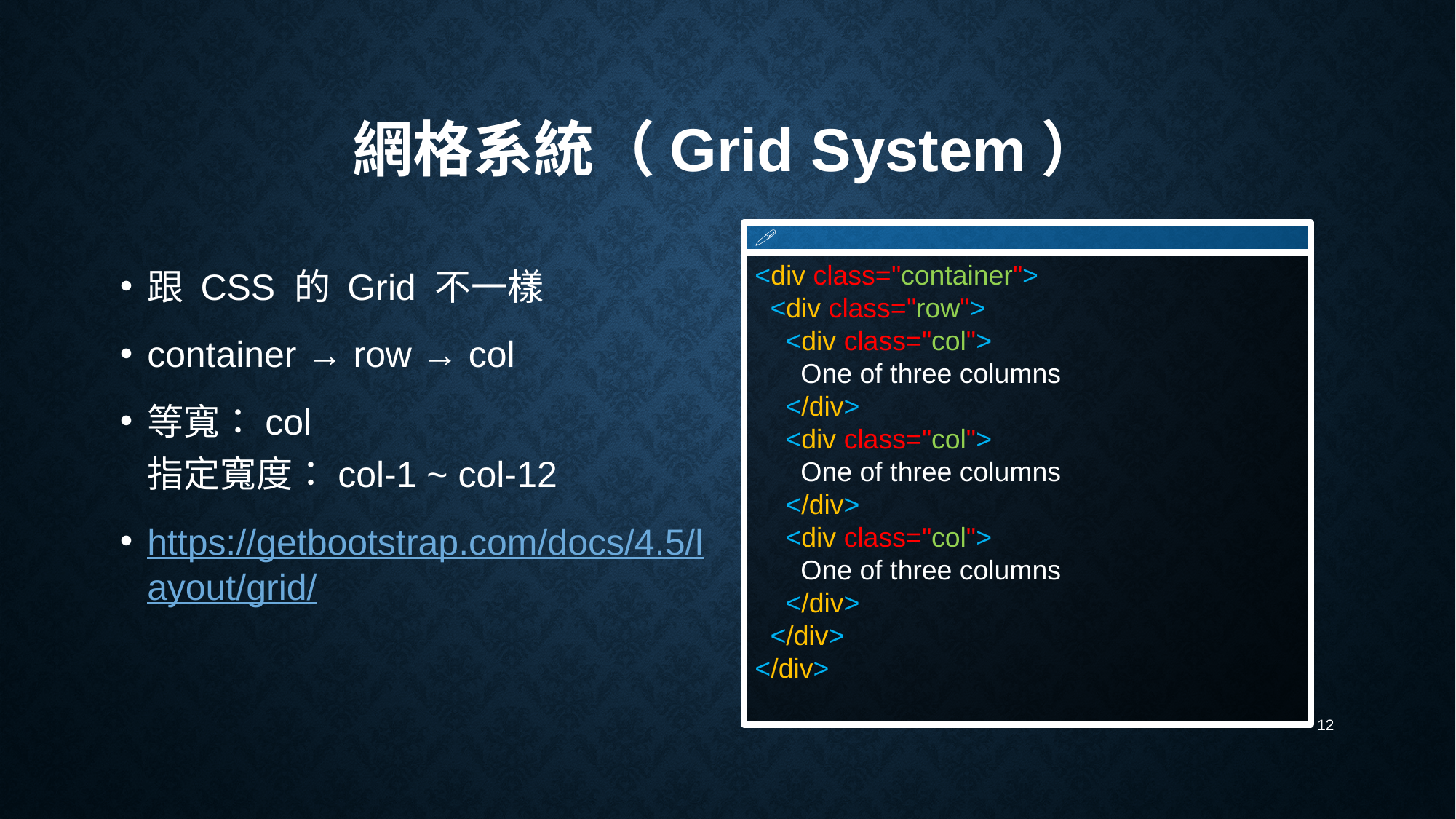

# 網格系統（Grid System）
🖊
<div class="container">
  <div class="row">
    <div class="col">
      One of three columns
    </div>
    <div class="col">
      One of three columns
    </div>
    <div class="col">
      One of three columns
    </div>
  </div>
</div>

跟 CSS 的 Grid 不一樣
container → row → col
等寬：col
指定寬度：col-1 ~ col-12
https://getbootstrap.com/docs/4.5/layout/grid/
12